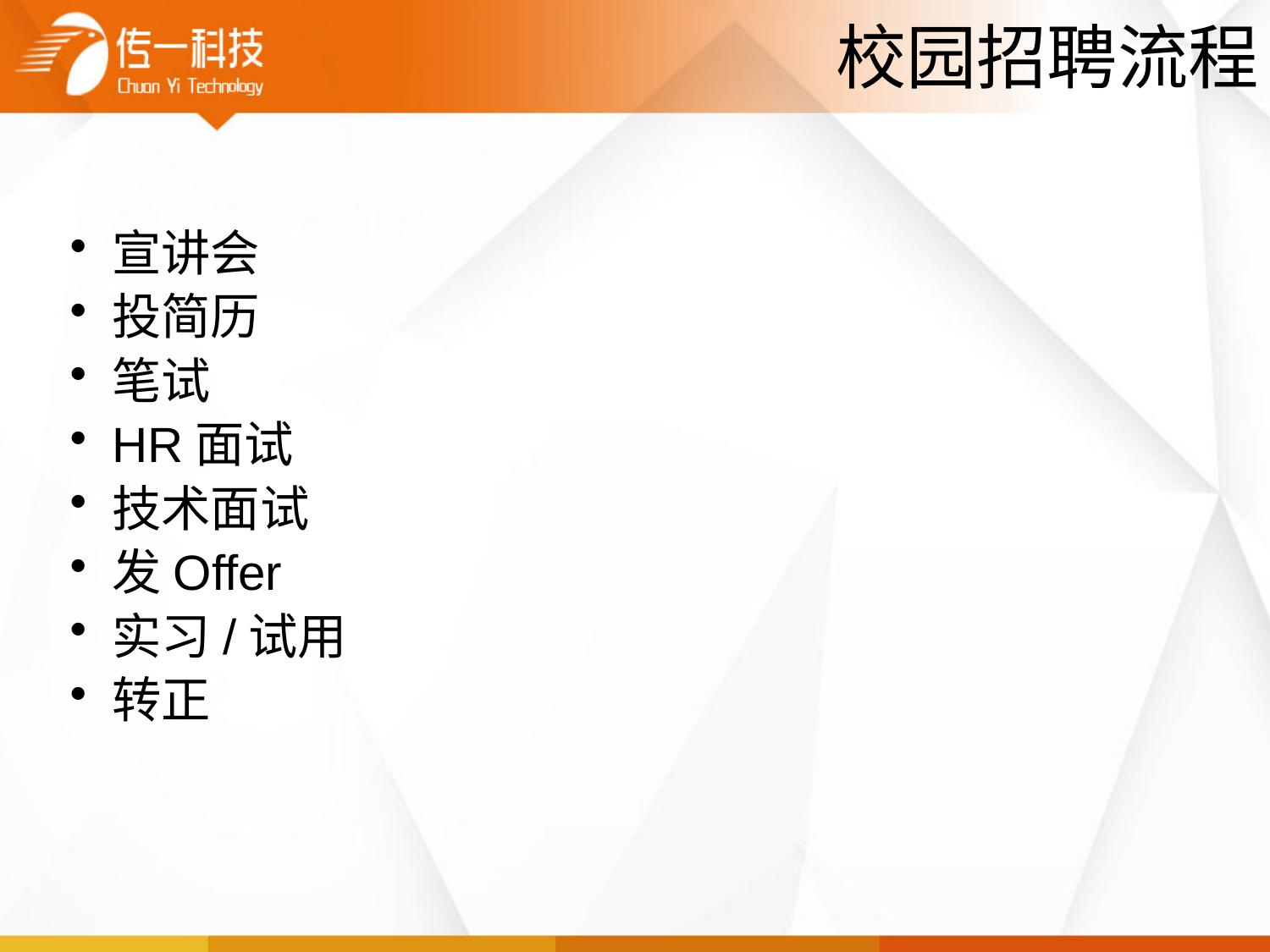

校园招聘流程
宣讲会
投简历
笔试
HR面试
技术面试
发Offer
实习/试用
转正